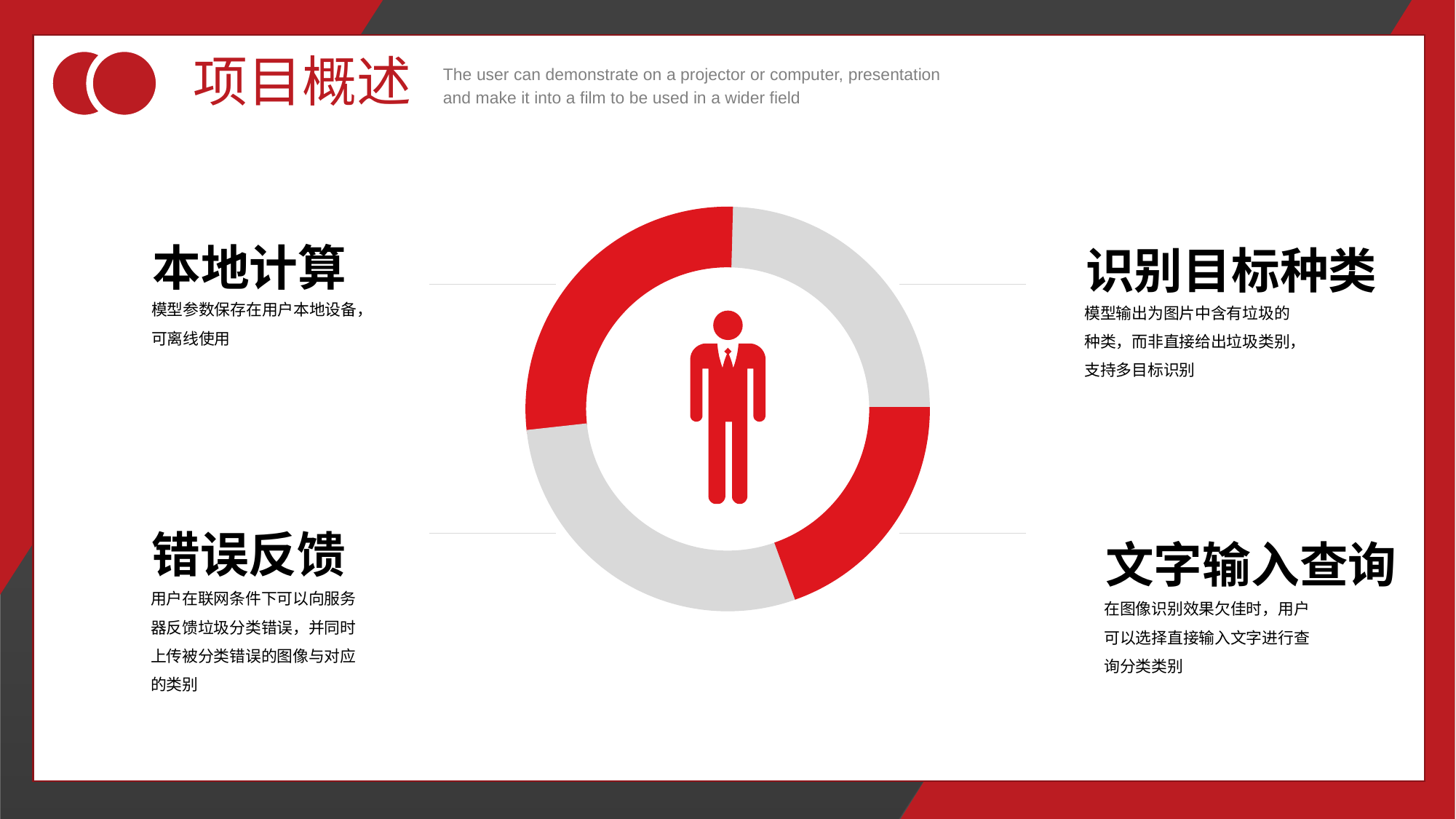

项目概述

The user can demonstrate on a projector or computer, presentation and make it into a film to be used in a wider field
本地计算
模型参数保存在用户本地设备，可离线使用
识别目标种类
模型输出为图片中含有垃圾的种类，而非直接给出垃圾类别，支持多目标识别

错误反馈
用户在联网条件下可以向服务器反馈垃圾分类错误，并同时上传被分类错误的图像与对应的类别
文字输入查询
在图像识别效果欠佳时，用户可以选择直接输入文字进行查询分类类别